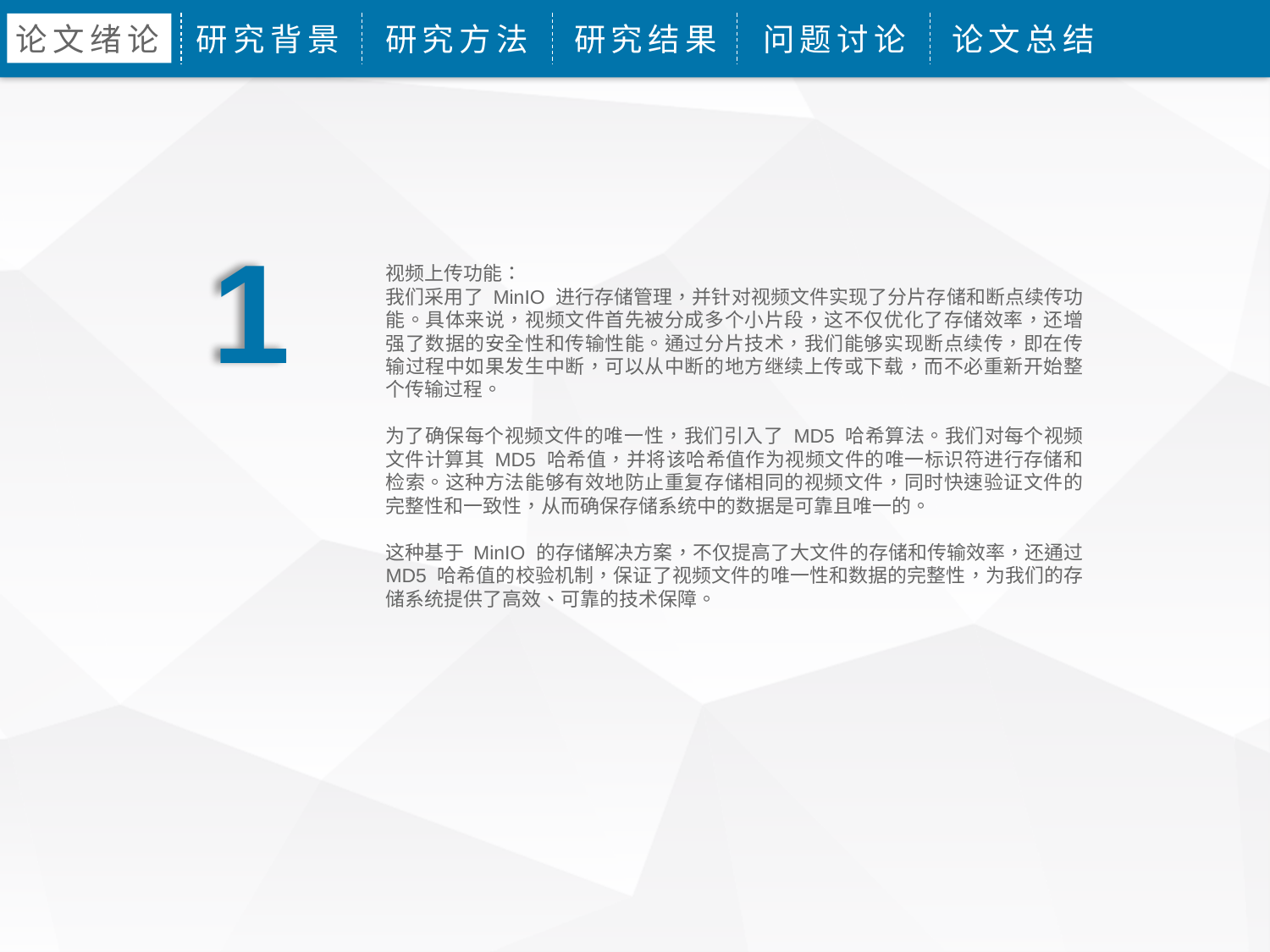

论文绪论
研究背景
研究方法
研究结果
问题讨论
论文总结

1
视频上传功能：
我们采用了 MinIO 进行存储管理，并针对视频文件实现了分片存储和断点续传功能。具体来说，视频文件首先被分成多个小片段，这不仅优化了存储效率，还增强了数据的安全性和传输性能。通过分片技术，我们能够实现断点续传，即在传输过程中如果发生中断，可以从中断的地方继续上传或下载，而不必重新开始整个传输过程。

为了确保每个视频文件的唯一性，我们引入了 MD5 哈希算法。我们对每个视频文件计算其 MD5 哈希值，并将该哈希值作为视频文件的唯一标识符进行存储和检索。这种方法能够有效地防止重复存储相同的视频文件，同时快速验证文件的完整性和一致性，从而确保存储系统中的数据是可靠且唯一的。

这种基于 MinIO 的存储解决方案，不仅提高了大文件的存储和传输效率，还通过 MD5 哈希值的校验机制，保证了视频文件的唯一性和数据的完整性，为我们的存储系统提供了高效、可靠的技术保障。